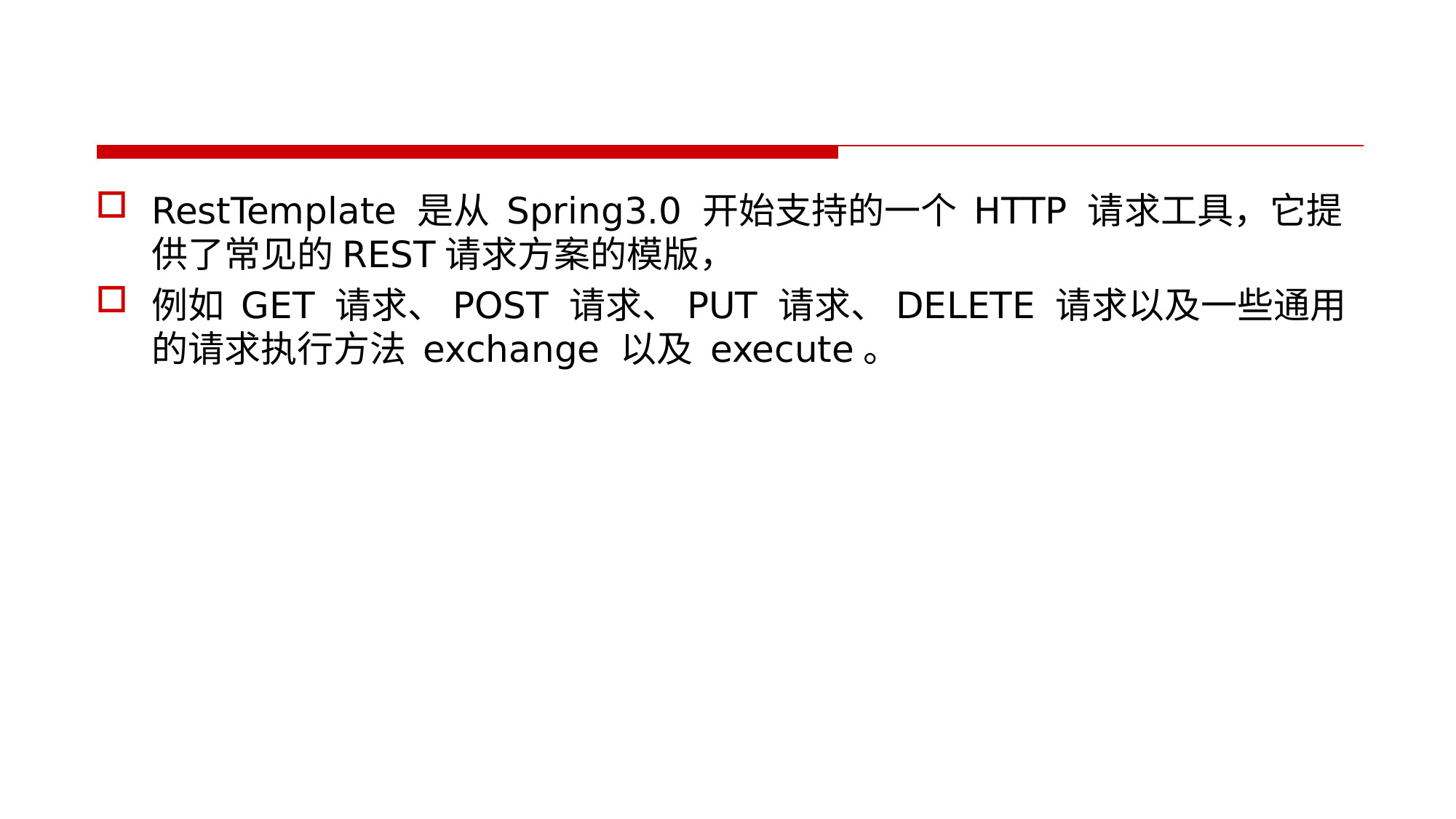

#
RestTemplate 是从 Spring3.0 开始支持的一个 HTTP 请求工具，它提供了常见的REST请求方案的模版，
例如 GET 请求、POST 请求、PUT 请求、DELETE 请求以及一些通用的请求执行方法 exchange 以及 execute。